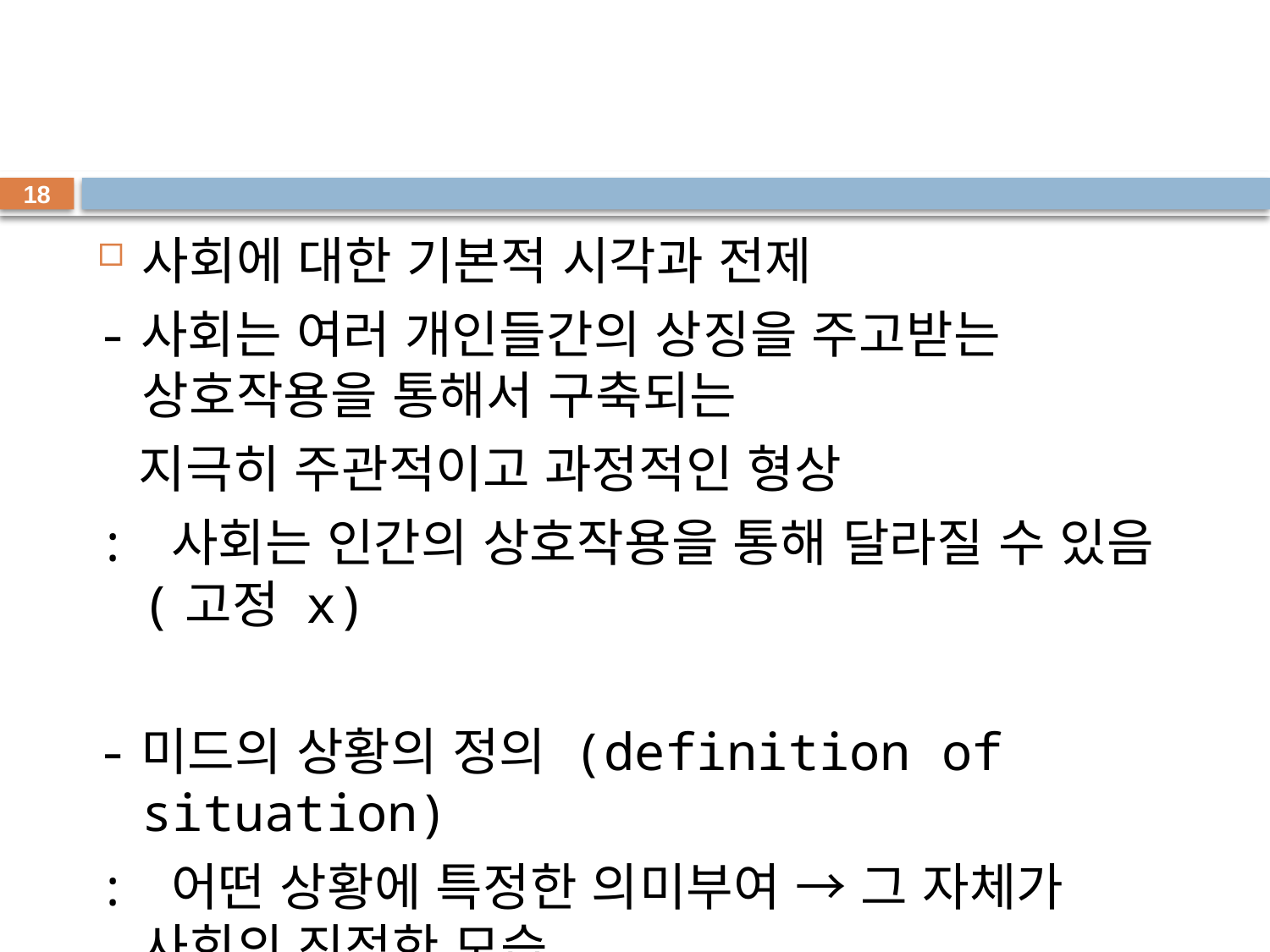

#
18
사회에 대한 기본적 시각과 전제
-사회는 여러 개인들간의 상징을 주고받는 상호작용을 통해서 구축되는
  지극히 주관적이고 과정적인 형상
: 사회는 인간의 상호작용을 통해 달라질 수 있음 (고정 x)

-미드의 상황의 정의 (definition of situation)
: 어떤 상황에 특정한 의미부여 → 그 자체가 사회의 진정한 모습
  ( ex. 출퇴근길 교통체증 운전자의 인식)